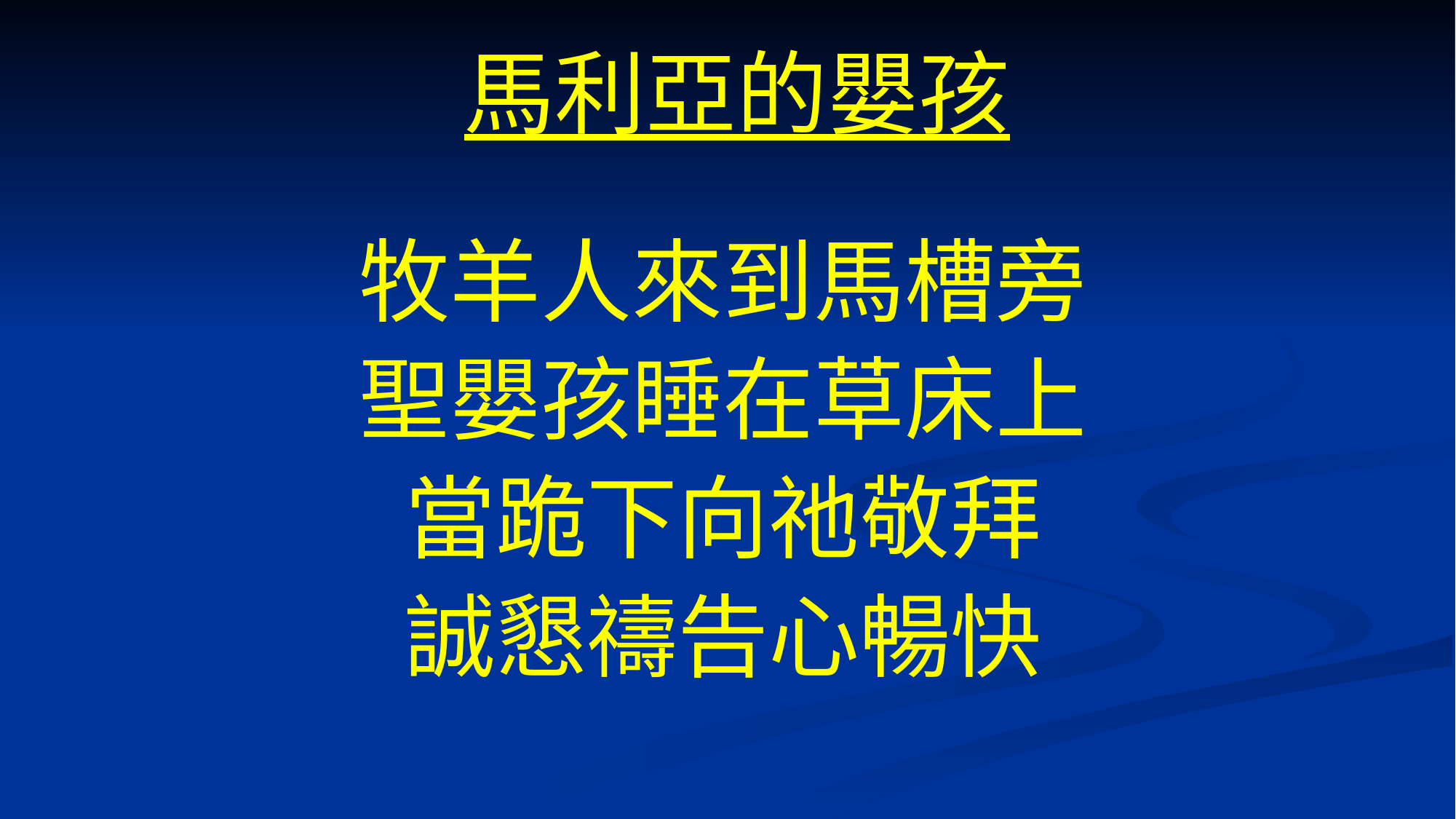

# 馬利亞的嬰孩
牧羊人來到馬槽旁
聖嬰孩睡在草床上
當跪下向祂敬拜
誠懇禱告心暢快